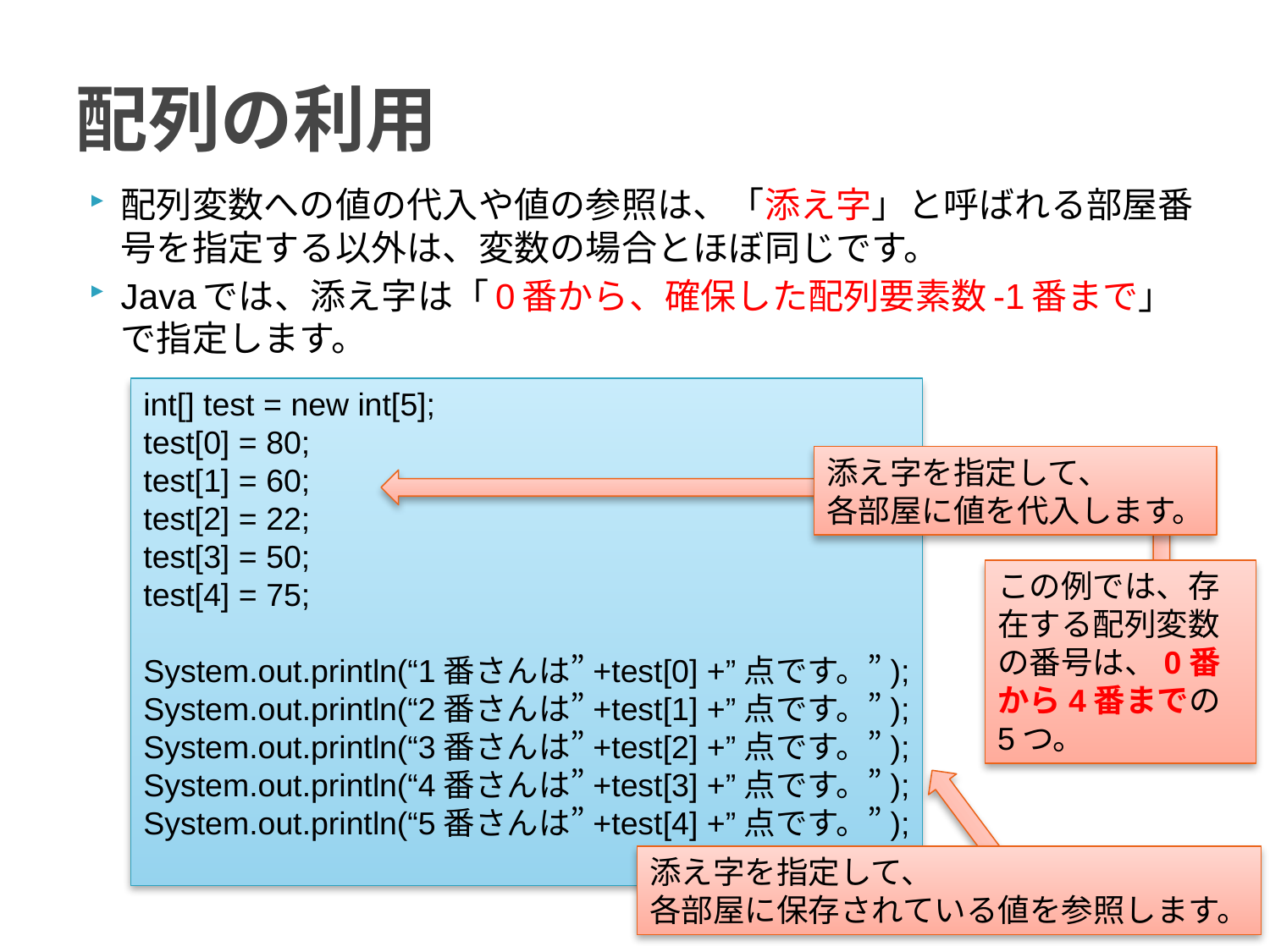

# 配列の利用
配列変数への値の代入や値の参照は、「添え字」と呼ばれる部屋番号を指定する以外は、変数の場合とほぼ同じです。
Javaでは、添え字は「0番から、確保した配列要素数-1番まで」で指定します。
int[] test = new int[5];
test[0] = 80;
test[1] = 60;
test[2] = 22;
test[3] = 50;
test[4] = 75;

System.out.println(“1番さんは”+test[0] +”点です。”);
System.out.println(“2番さんは”+test[1] +”点です。”);
System.out.println(“3番さんは”+test[2] +”点です。”);
System.out.println(“4番さんは”+test[3] +”点です。”);
System.out.println(“5番さんは”+test[4] +”点です。”);

添え字を指定して、
各部屋に値を代入します。

この例では、存在する配列変数の番号は、0番から4番までの5つ。

添え字を指定して、
各部屋に保存されている値を参照します。